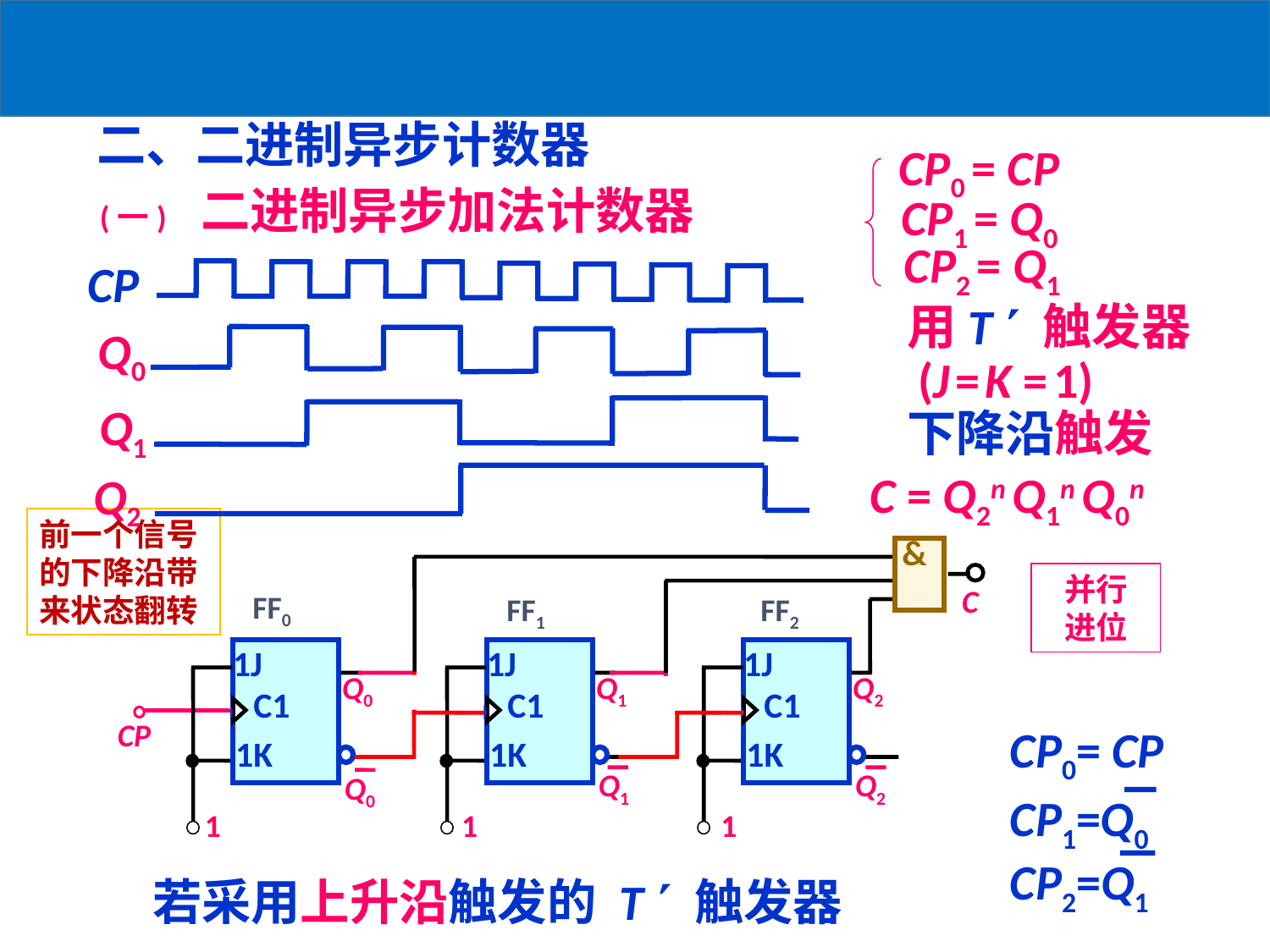

二、二进制异步计数器
CP0 = CP

(一)  二进制异步加法计数器
CP1 = Q0
CP2 = Q1
CP

Q0

Q1

Q2

用T ′ 触发器
 (J = K = 1)
下降沿触发
C = Q2n Q1n Q0n
前一个信号的下降沿带来状态翻转
&

C
FF0
1J

Q0

C1

1K

Q0

FF1
1J

Q1

C1

1K

Q1

FF2
1J

Q2

C1

1K

Q2

CP
1
1
1

并行
进位

CP0= CP
CP1=Q0

CP2=Q1

若采用上升沿触发的 T ′ 触发器